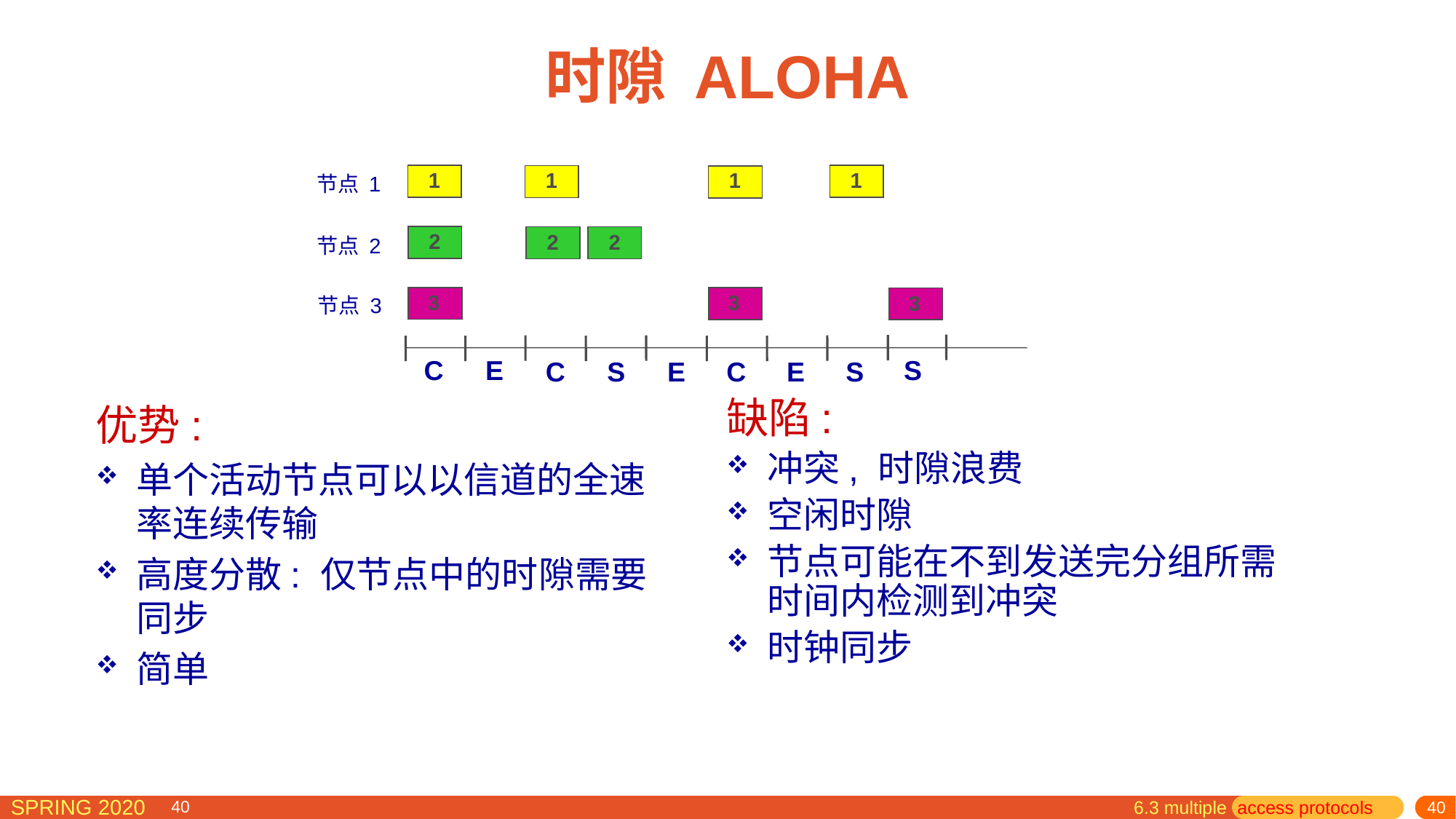

# 时隙 ALOHA
1

1

1

1

节点 1
2

2

2

节点 2
3

3

3

节点 3

C
E
S
C
S
E
C
E
S
缺陷:
冲突, 时隙浪费
空闲时隙
节点可能在不到发送完分组所需时间内检测到冲突
时钟同步
优势:
单个活动节点可以以信道的全速率连续传输
高度分散: 仅节点中的时隙需要同步
简单

6.3 multiple  access protocols